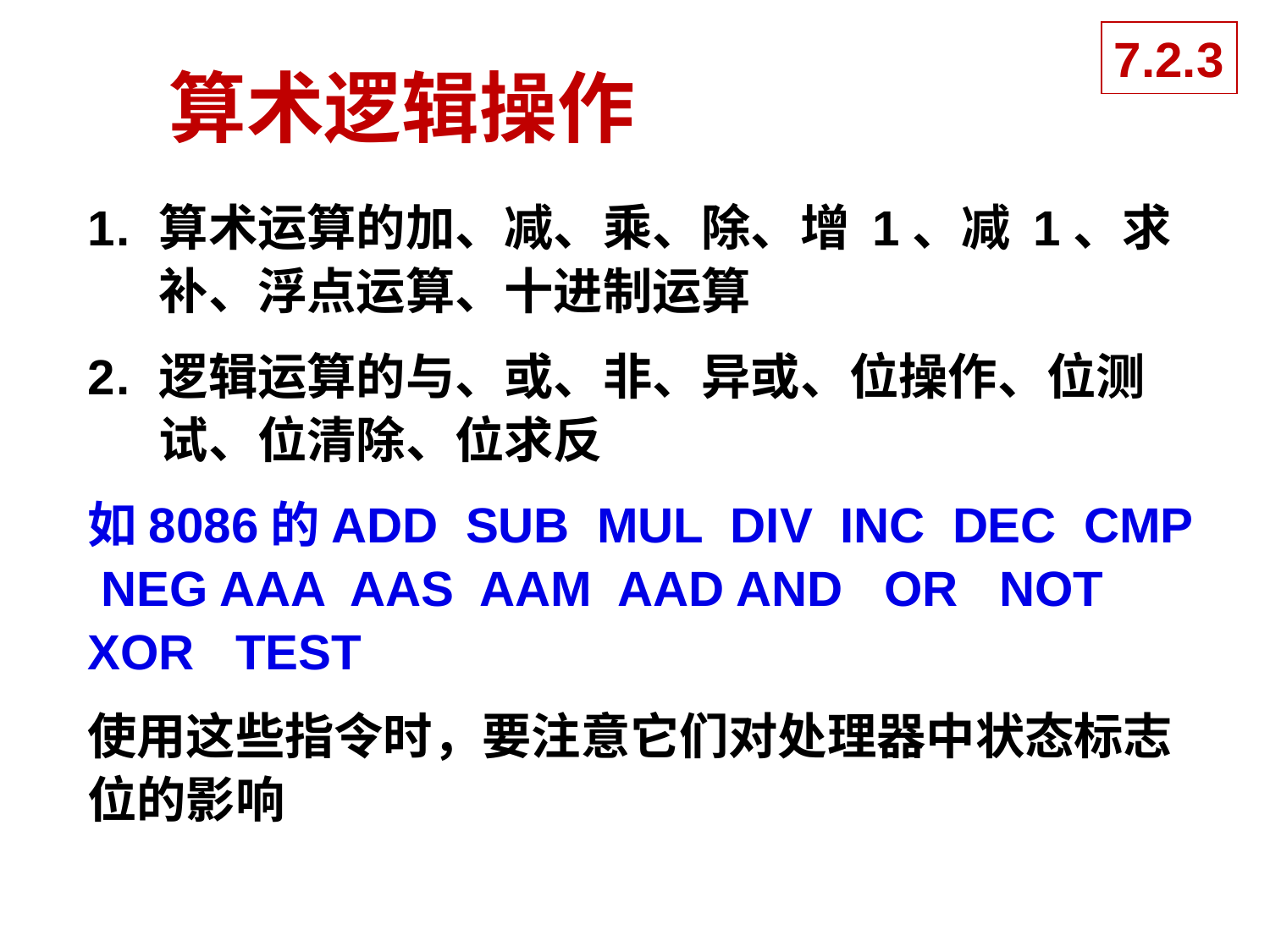

7.2.3
# 算术逻辑操作
算术运算的加、减、乘、除、增 1、减 1、求补、浮点运算、十进制运算
逻辑运算的与、或、非、异或、位操作、位测试、位清除、位求反
如8086的ADD  SUB  MUL  DIV  INC  DEC  CMP  NEG AAA  AAS  AAM  AAD AND   OR   NOT   XOR   TEST
使用这些指令时，要注意它们对处理器中状态标志位的影响